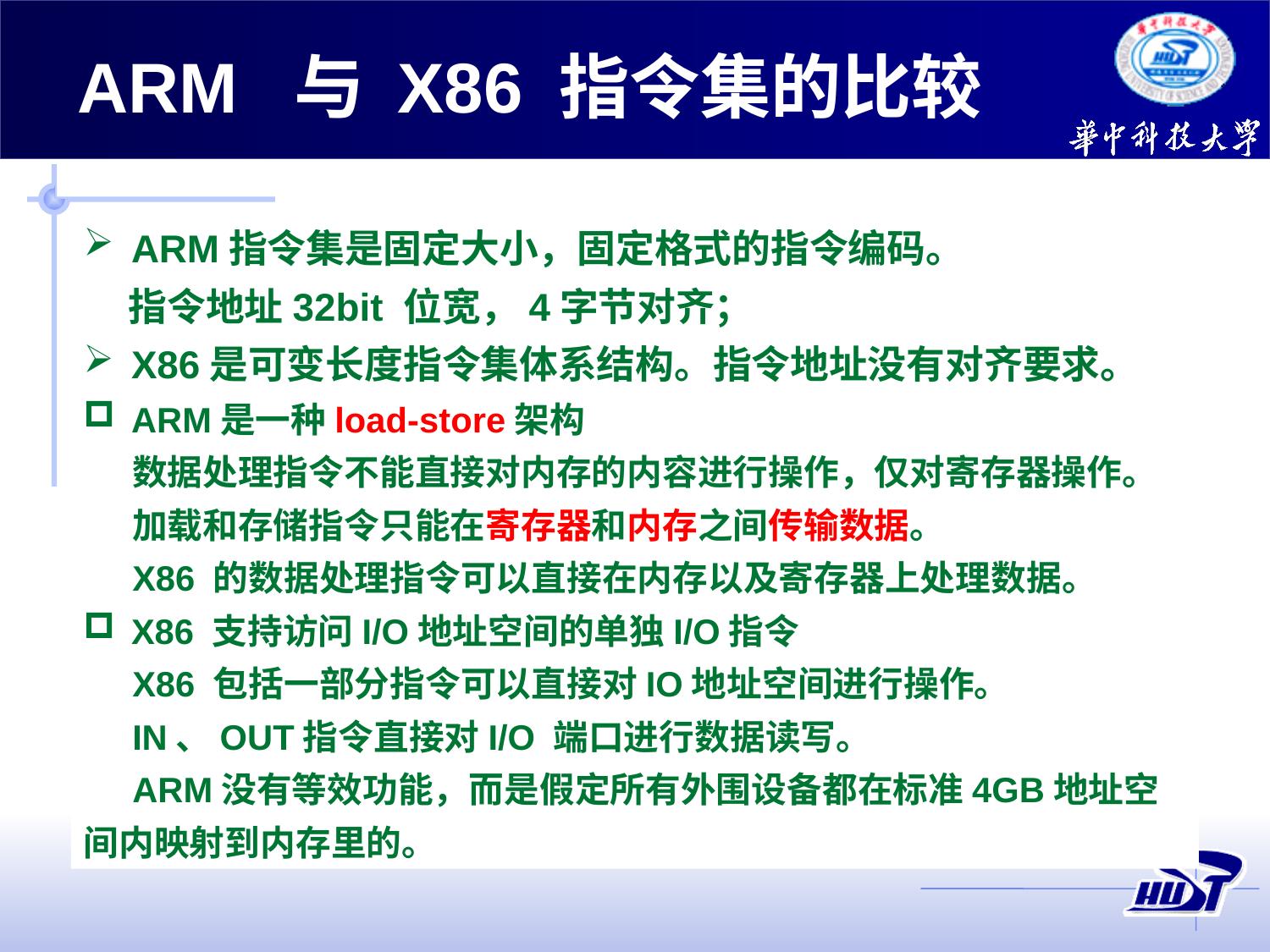

ARM  与 X86 指令集的比较
ARM指令集是固定大小，固定格式的指令编码。
    指令地址32bit 位宽，4字节对齐；
X86是可变长度指令集体系结构。指令地址没有对齐要求。
ARM是一种load-store架构
     数据处理指令不能直接对内存的内容进行操作，仅对寄存器操作。
     加载和存储指令只能在寄存器和内存之间传输数据。
     X86 的数据处理指令可以直接在内存以及寄存器上处理数据。
X86 支持访问I/O地址空间的单独I/O指令
     X86 包括一部分指令可以直接对IO地址空间进行操作。
     IN、OUT指令直接对I/O 端口进行数据读写。
     ARM没有等效功能，而是假定所有外围设备都在标准4GB地址空间内映射到内存里的。